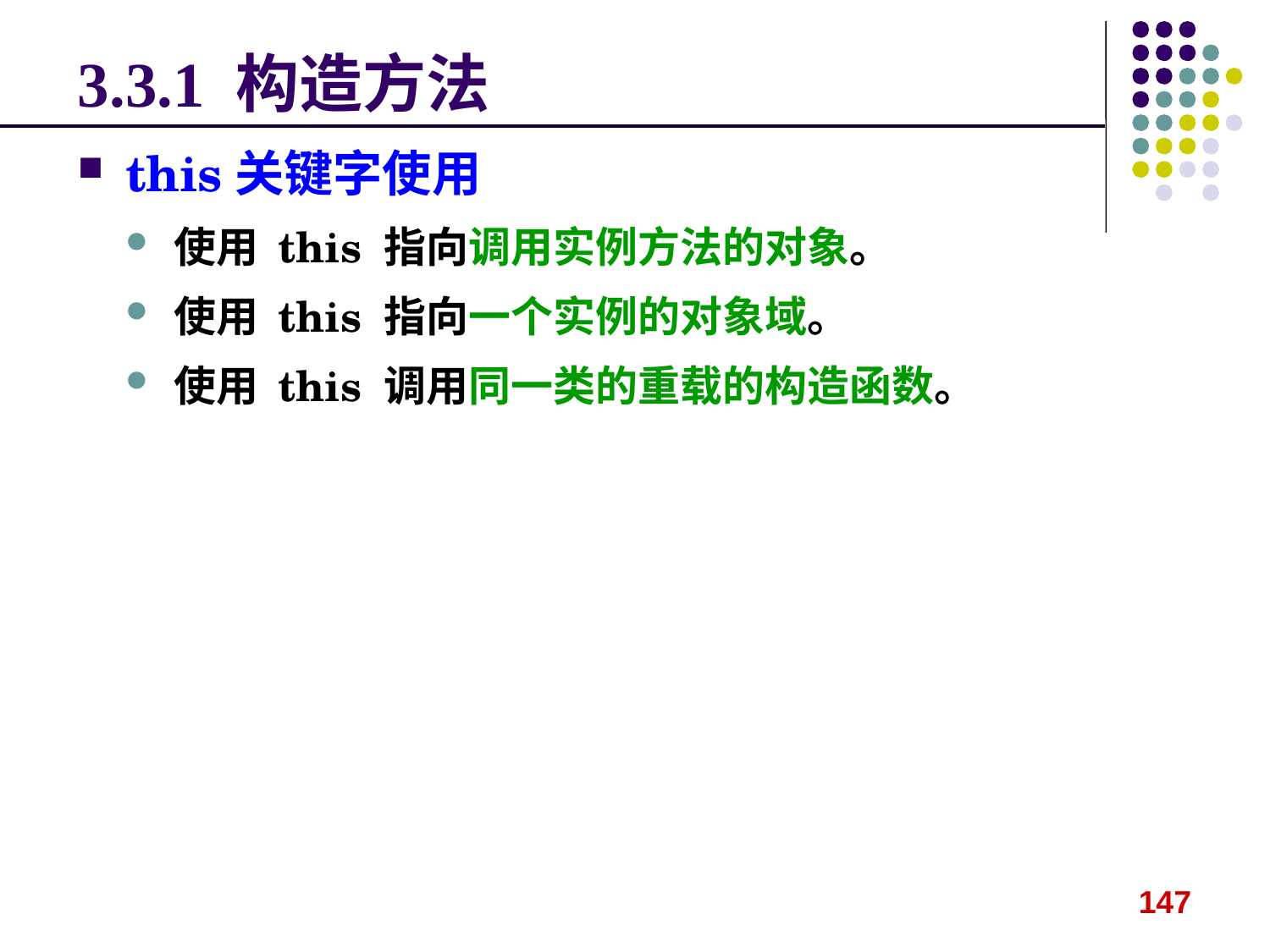

# 3.3.1 构造方法
this关键字使用
使用 this 指向调用实例方法的对象。
使用 this 指向一个实例的对象域。
使用 this 调用同一类的重载的构造函数。